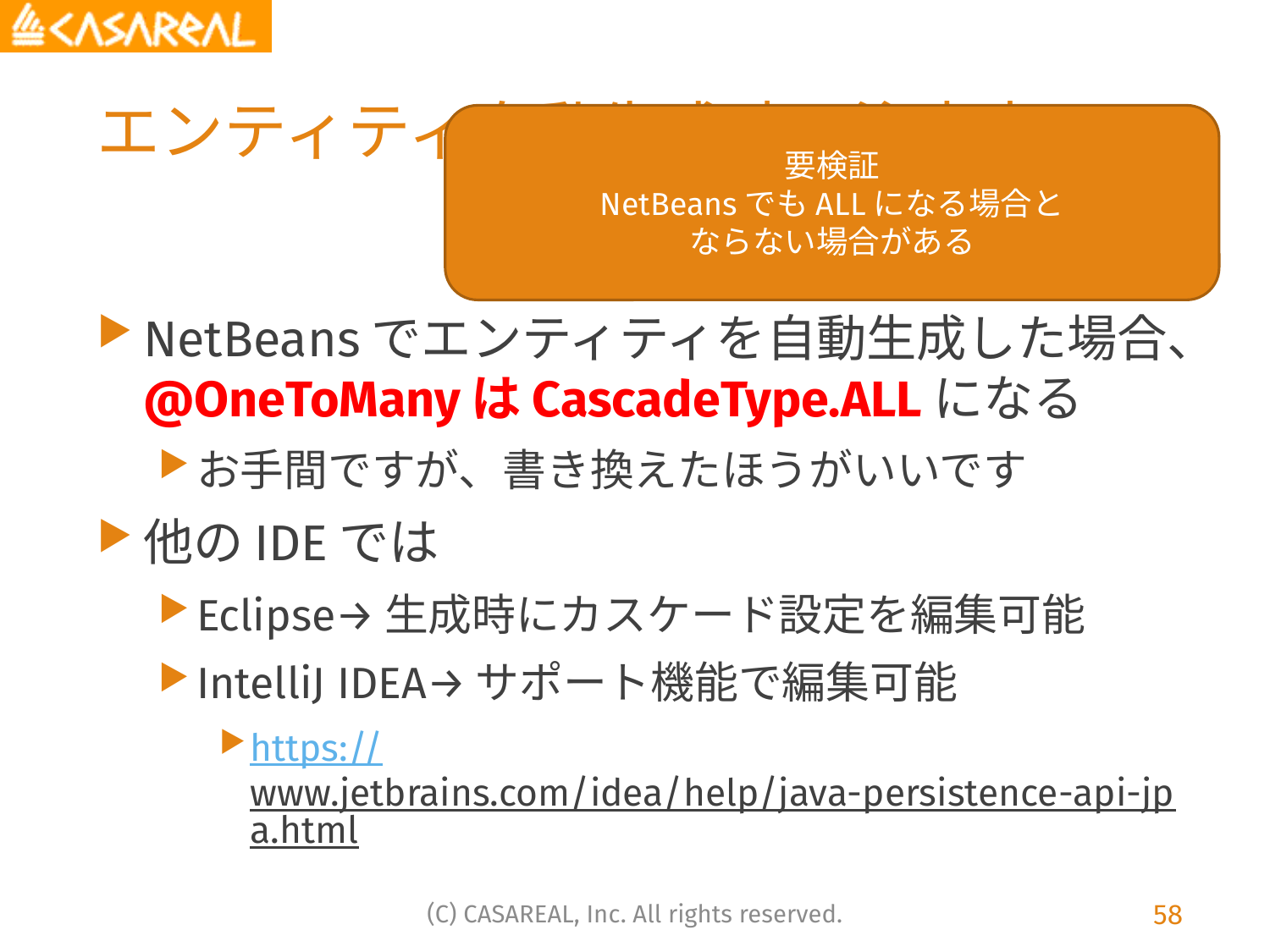

# エンティティ自動生成時の注意点
要検証
NetBeansでもALLになる場合と
ならない場合がある
NetBeansでエンティティを自動生成した場合、@OneToManyはCascadeType.ALLになる
お手間ですが、書き換えたほうがいいです
他のIDEでは
Eclipse→生成時にカスケード設定を編集可能
IntelliJ IDEA→サポート機能で編集可能
https://www.jetbrains.com/idea/help/java-persistence-api-jpa.html
(C) CASAREAL, Inc. All rights reserved.
58